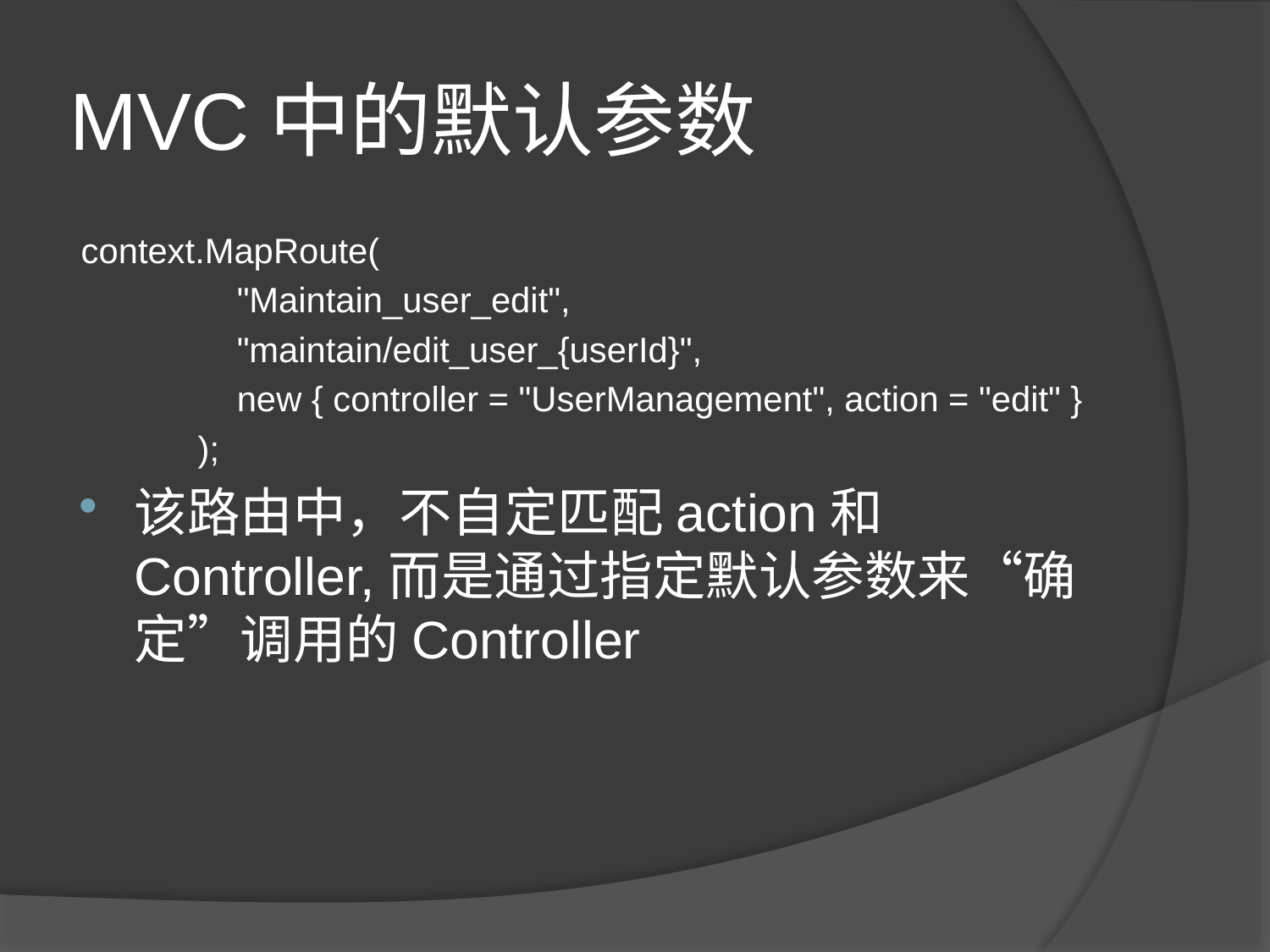

# MVC中的默认参数
context.MapRoute(
                "Maintain_user_edit",
                "maintain/edit_user_{userId}",
                new { controller = "UserManagement", action = "edit" }
            );
该路由中，不自定匹配action和Controller,而是通过指定默认参数来“确定”调用的Controller